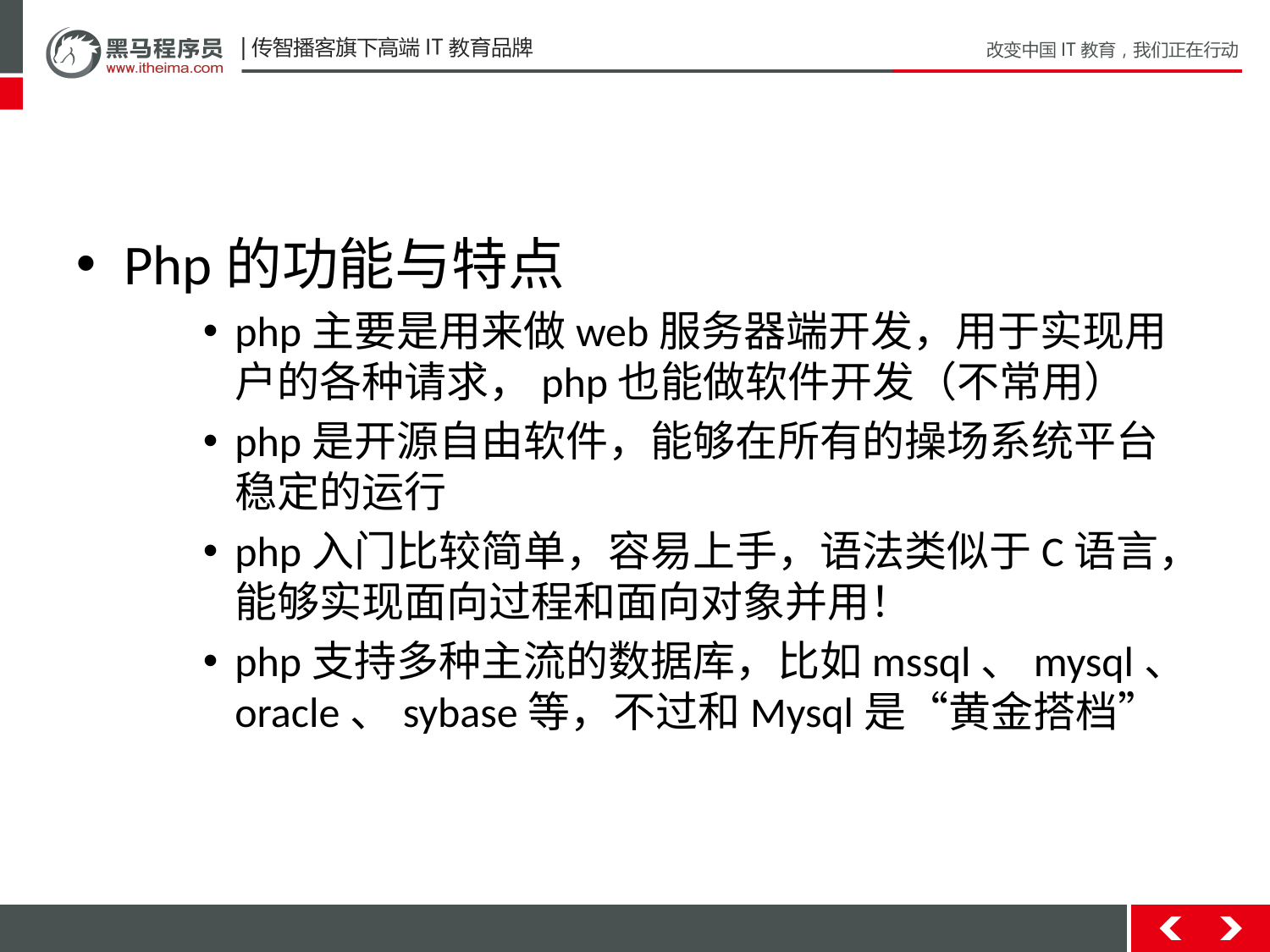

#
Php的功能与特点
php主要是用来做web服务器端开发，用于实现用户的各种请求，php也能做软件开发（不常用）
php是开源自由软件，能够在所有的操场系统平台稳定的运行
php入门比较简单，容易上手，语法类似于C语言，能够实现面向过程和面向对象并用！
php支持多种主流的数据库，比如mssql、mysql、oracle、sybase等，不过和Mysql是“黄金搭档”